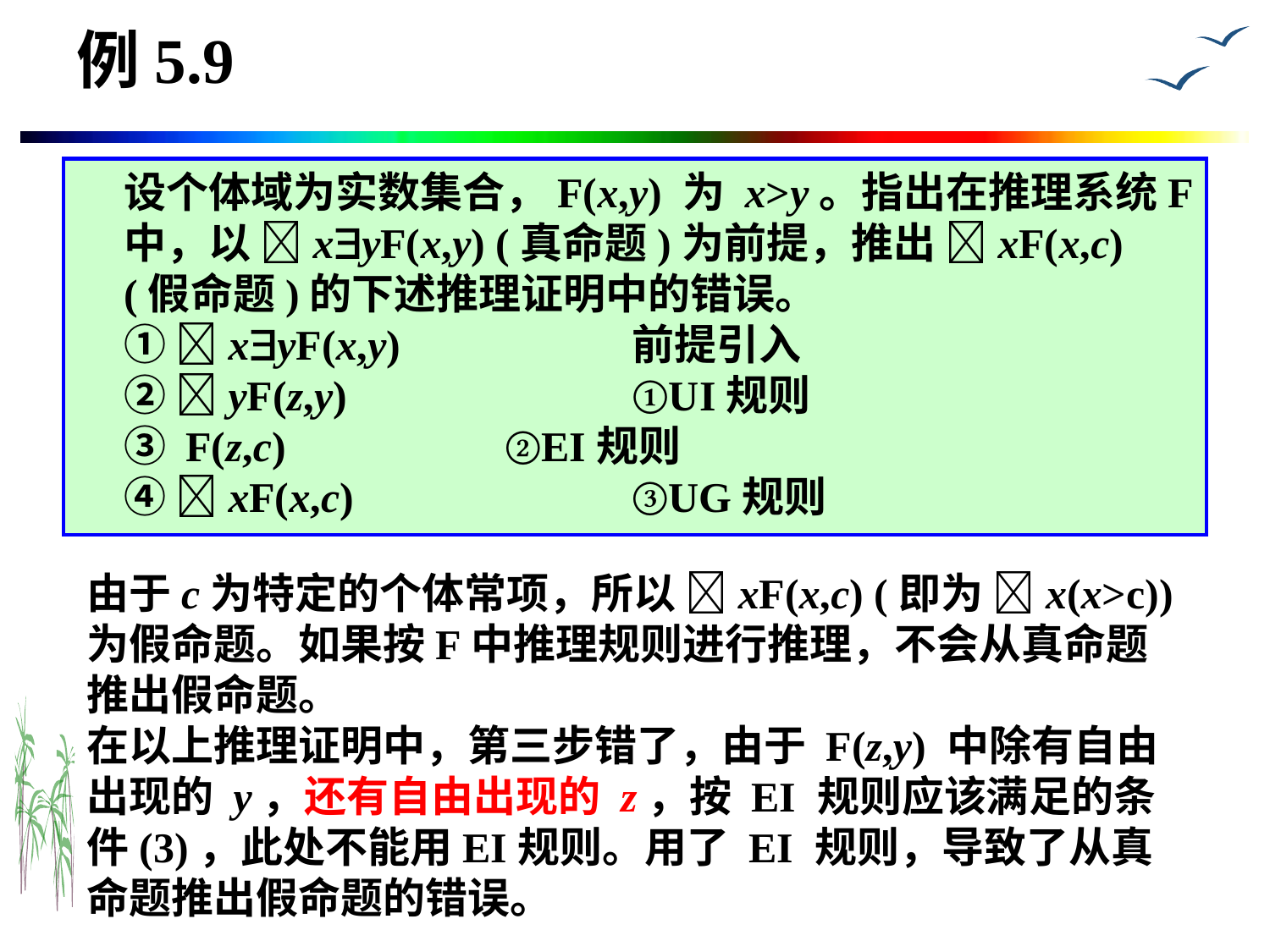

# 例5.9
	设个体域为实数集合，F(x,y) 为 x>y。指出在推理系统F中，以 ∀x∃yF(x,y) (真命题)为前提，推出 ∀xF(x,c) (假命题)的下述推理证明中的错误。
① ∀x∃yF(x,y) 		前提引入
② ∃yF(z,y)    		①UI规则
③ F(z,c)       		②EI规则
④ ∀xF(x,c)    		③UG规则
由于c为特定的个体常项，所以 ∀xF(x,c) (即为 ∀x(x>c)) 为假命题。如果按F中推理规则进行推理，不会从真命题推出假命题。
在以上推理证明中，第三步错了，由于 F(z,y) 中除有自由出现的 y，还有自由出现的 z，按 EI 规则应该满足的条件(3)，此处不能用EI规则。用了 EI 规则，导致了从真命题推出假命题的错误。